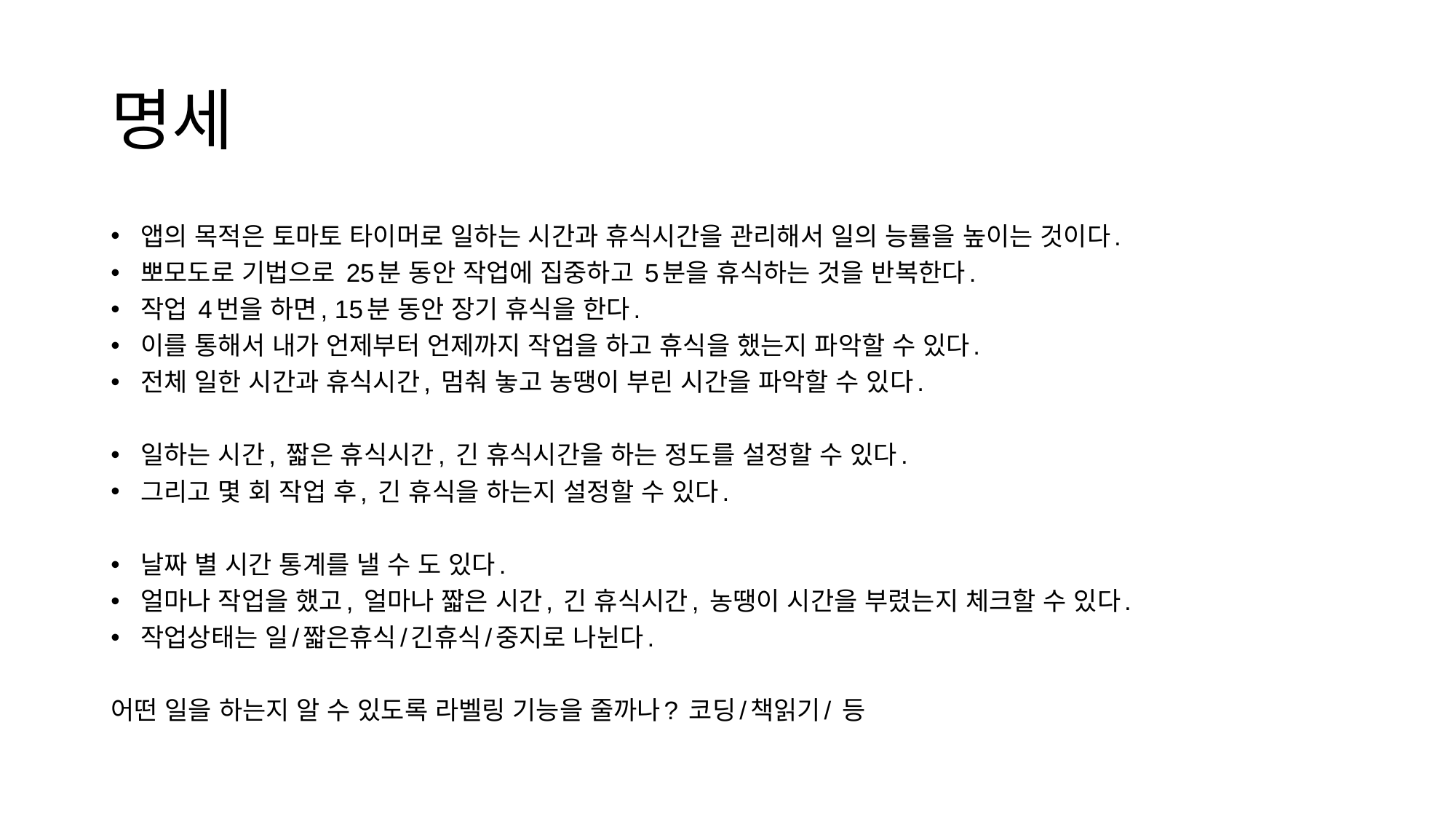

# 명세
앱의 목적은 토마토 타이머로 일하는 시간과 휴식시간을 관리해서 일의 능률을 높이는 것이다.
뽀모도로 기법으로 25분 동안 작업에 집중하고 5분을 휴식하는 것을 반복한다.
작업 4번을 하면, 15분 동안 장기 휴식을 한다.
이를 통해서 내가 언제부터 언제까지 작업을 하고 휴식을 했는지 파악할 수 있다.
전체 일한 시간과 휴식시간, 멈춰 놓고 농땡이 부린 시간을 파악할 수 있다.

일하는 시간, 짧은 휴식시간, 긴 휴식시간을 하는 정도를 설정할 수 있다.
그리고 몇 회 작업 후, 긴 휴식을 하는지 설정할 수 있다.

날짜 별 시간 통계를 낼 수 도 있다.
얼마나 작업을 했고, 얼마나 짧은 시간, 긴 휴식시간, 농땡이 시간을 부렸는지 체크할 수 있다.
작업상태는 일/짧은휴식/긴휴식/중지로 나뉜다.

어떤 일을 하는지 알 수 있도록 라벨링 기능을 줄까나? 코딩/책읽기/ 등